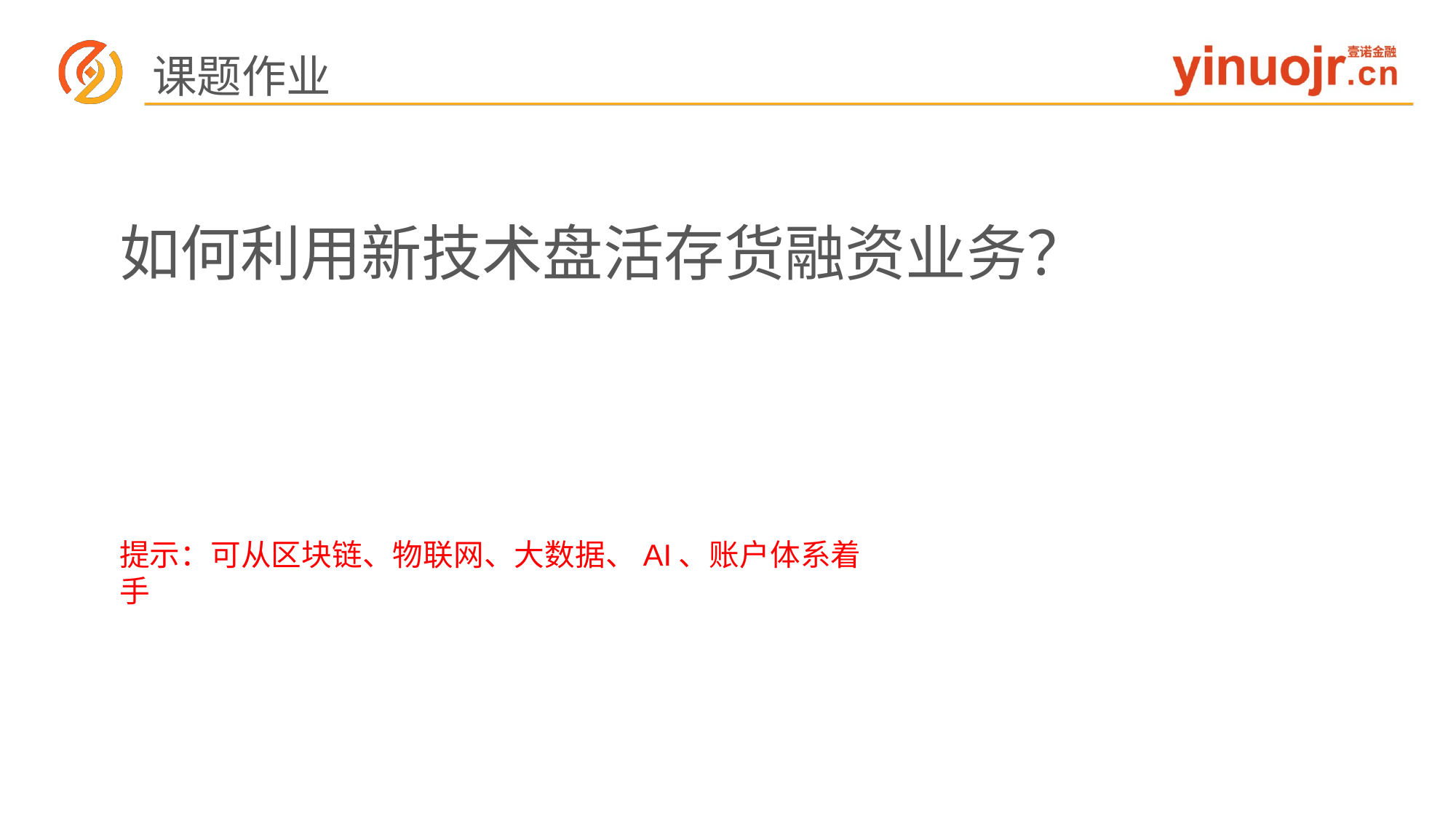

# 课题作业
如何利用新技术盘活存货融资业务？
提示：可从区块链、物联网、大数据、AI、账户体系着手